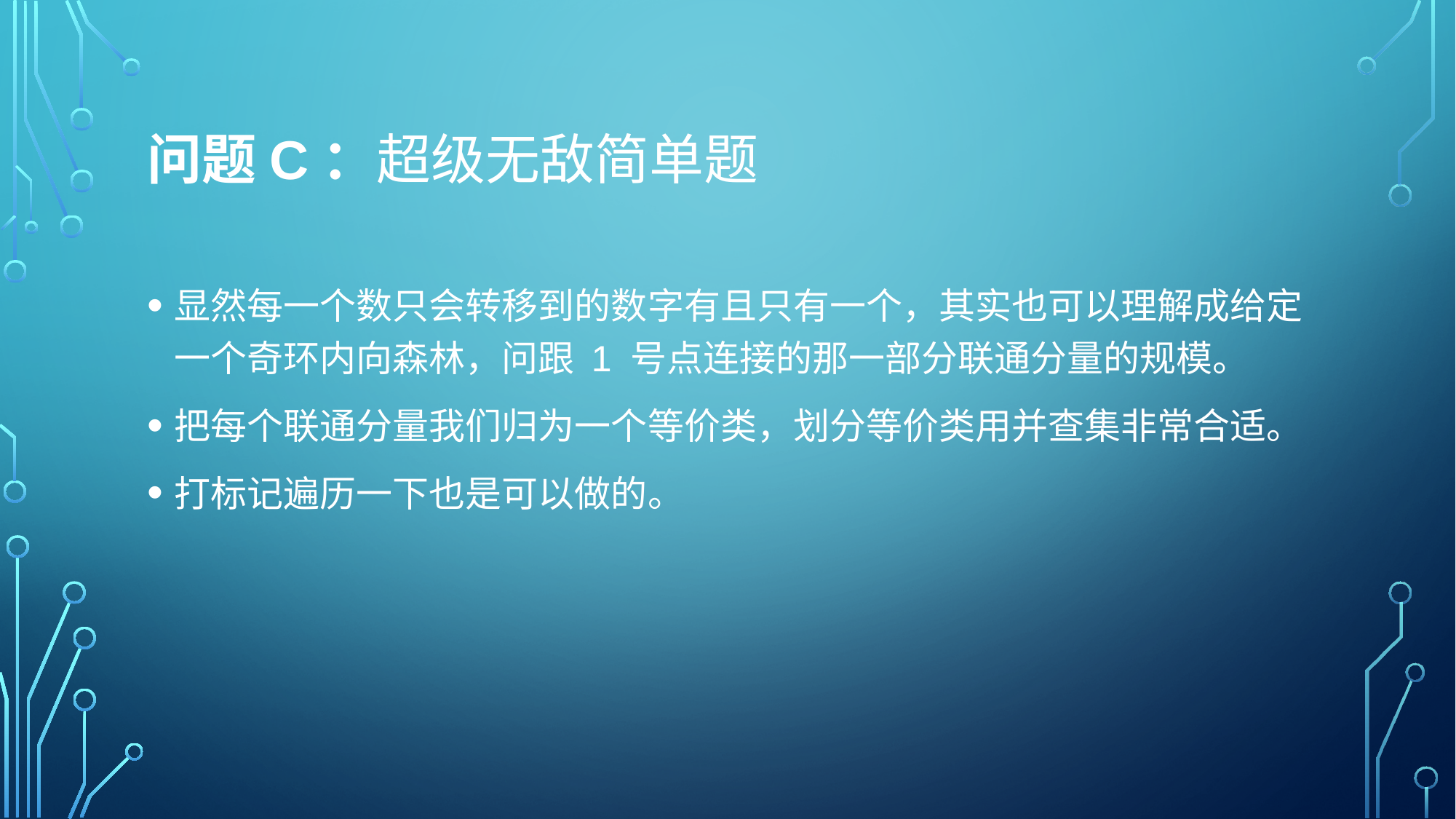

# 问题C：超级无敌简单题
显然每一个数只会转移到的数字有且只有一个，其实也可以理解成给定一个奇环内向森林，问跟 1 号点连接的那一部分联通分量的规模。
把每个联通分量我们归为一个等价类，划分等价类用并查集非常合适。
打标记遍历一下也是可以做的。